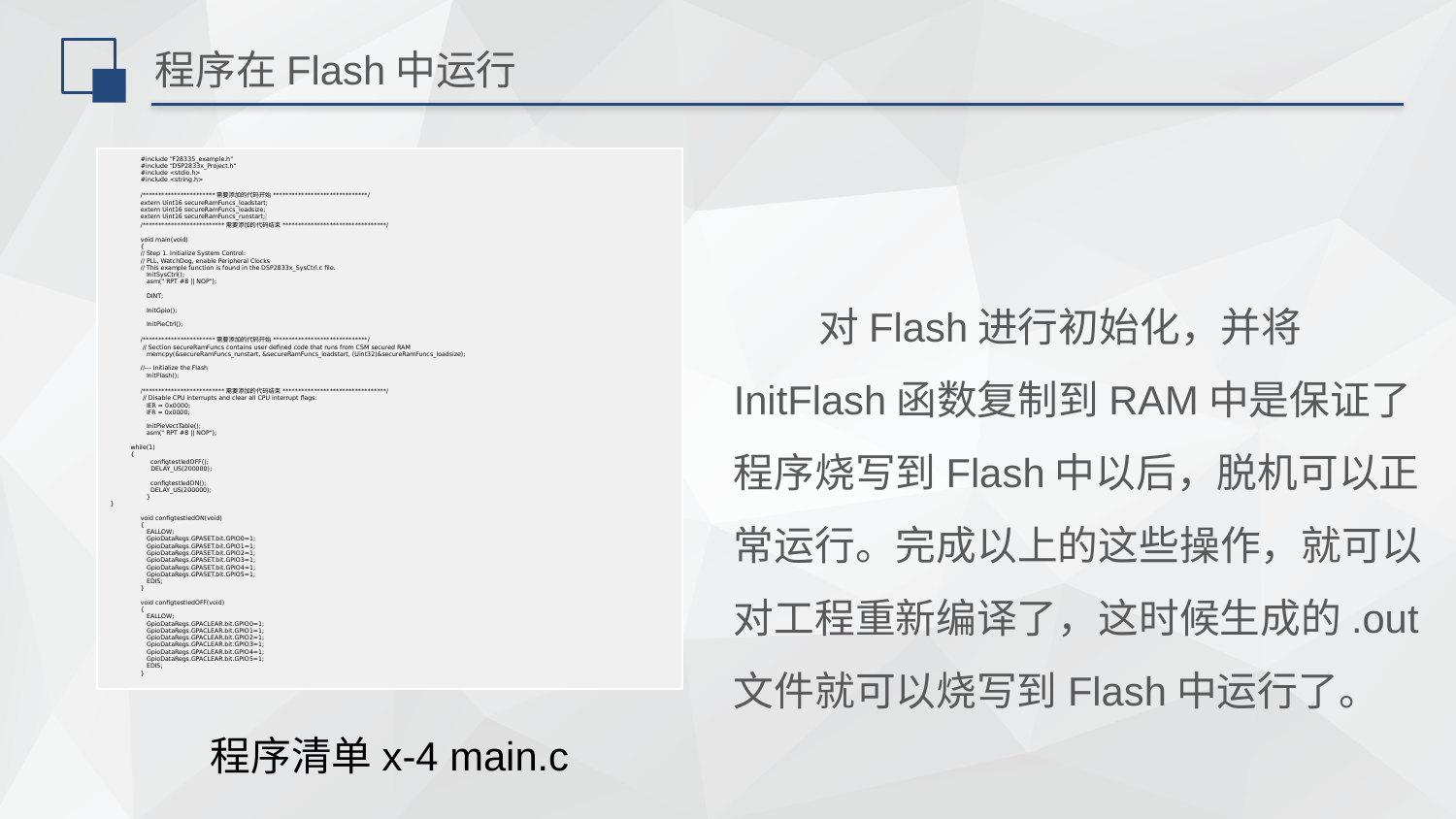

# 程序在Flash中运行
| #include "F28335\_example.h" #include "DSP2833x\_Project.h" #include <stdio.h> #include <string.h>   /\*\*\*\*\*\*\*\*\*\*\*\*\*\*\*\*\*\*\*\*\*\*\*需要添加的代码开始\*\*\*\*\*\*\*\*\*\*\*\*\*\*\*\*\*\*\*\*\*\*\*\*\*\*\*\*\*\*/ extern Uint16 secureRamFuncs\_loadstart; extern Uint16 secureRamFuncs\_loadsize; extern Uint16 secureRamFuncs\_runstart; /\*\*\*\*\*\*\*\*\*\*\*\*\*\*\*\*\*\*\*\*\*\*\*\*\*\*需要添加的代码结束\*\*\*\*\*\*\*\*\*\*\*\*\*\*\*\*\*\*\*\*\*\*\*\*\*\*\*\*\*\*\*\*\*/   void main(void) { // Step 1. Initialize System Control: // PLL, WatchDog, enable Peripheral Clocks // This example function is found in the DSP2833x\_SysCtrl.c file. InitSysCtrl(); asm(" RPT #8 || NOP"); DINT; InitGpio();   InitPieCtrl();   /\*\*\*\*\*\*\*\*\*\*\*\*\*\*\*\*\*\*\*\*\*\*\*需要添加的代码开始\*\*\*\*\*\*\*\*\*\*\*\*\*\*\*\*\*\*\*\*\*\*\*\*\*\*\*\*\*\*/  // Section secureRamFuncs contains user defined code that runs from CSM secured RAM memcpy(&secureRamFuncs\_runstart, &secureRamFuncs\_loadstart, (Uint32)&secureRamFuncs\_loadsize);   //--- Initialize the Flash InitFlash();   /\*\*\*\*\*\*\*\*\*\*\*\*\*\*\*\*\*\*\*\*\*\*\*\*\*\*需要添加的代码结束\*\*\*\*\*\*\*\*\*\*\*\*\*\*\*\*\*\*\*\*\*\*\*\*\*\*\*\*\*\*\*\*\*/ // Disable CPU interrupts and clear all CPU interrupt flags: IER = 0x0000; IFR = 0x0000;   InitPieVectTable(); asm(" RPT #8 || NOP");   while(1) { configtestledOFF(); DELAY\_US(200000); configtestledON(); DELAY\_US(200000); } }   void configtestledON(void) { EALLOW; GpioDataRegs.GPASET.bit.GPIO0=1; GpioDataRegs.GPASET.bit.GPIO1=1; GpioDataRegs.GPASET.bit.GPIO2=1; GpioDataRegs.GPASET.bit.GPIO3=1; GpioDataRegs.GPASET.bit.GPIO4=1; GpioDataRegs.GPASET.bit.GPIO5=1; EDIS; }   void configtestledOFF(void) { EALLOW; GpioDataRegs.GPACLEAR.bit.GPIO0=1; GpioDataRegs.GPACLEAR.bit.GPIO1=1; GpioDataRegs.GPACLEAR.bit.GPIO2=1; GpioDataRegs.GPACLEAR.bit.GPIO3=1; GpioDataRegs.GPACLEAR.bit.GPIO4=1; GpioDataRegs.GPACLEAR.bit.GPIO5=1; EDIS; } |
| --- |
对Flash进行初始化，并将InitFlash函数复制到RAM中是保证了程序烧写到Flash中以后，脱机可以正常运行。完成以上的这些操作，就可以对工程重新编译了，这时候生成的.out文件就可以烧写到Flash中运行了。
程序清单x-4 main.c